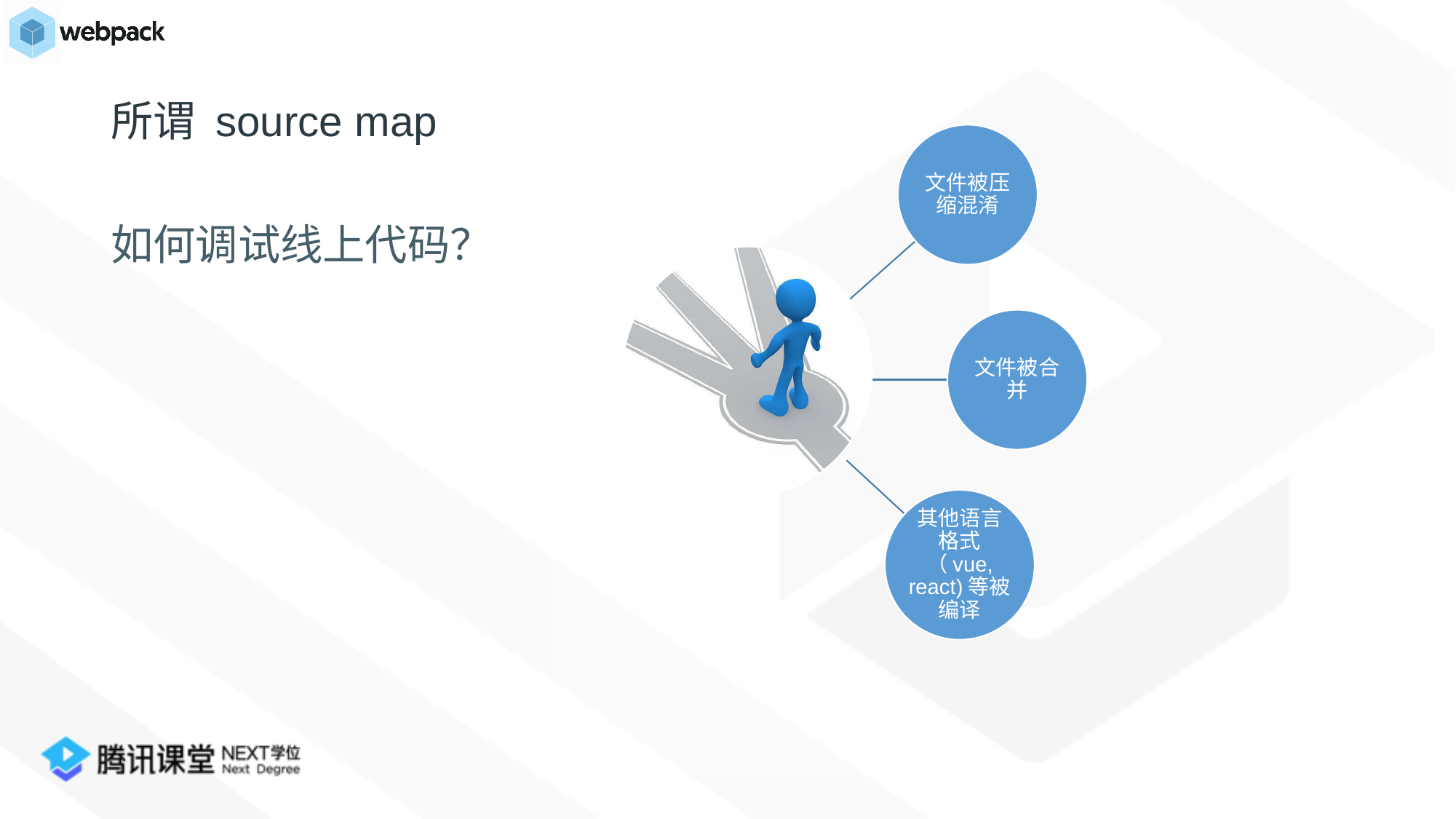

# 所谓 source map
文件被压缩混淆

文件被合并

其他语言格式（vue, react)等被编译

如何调试线上代码？